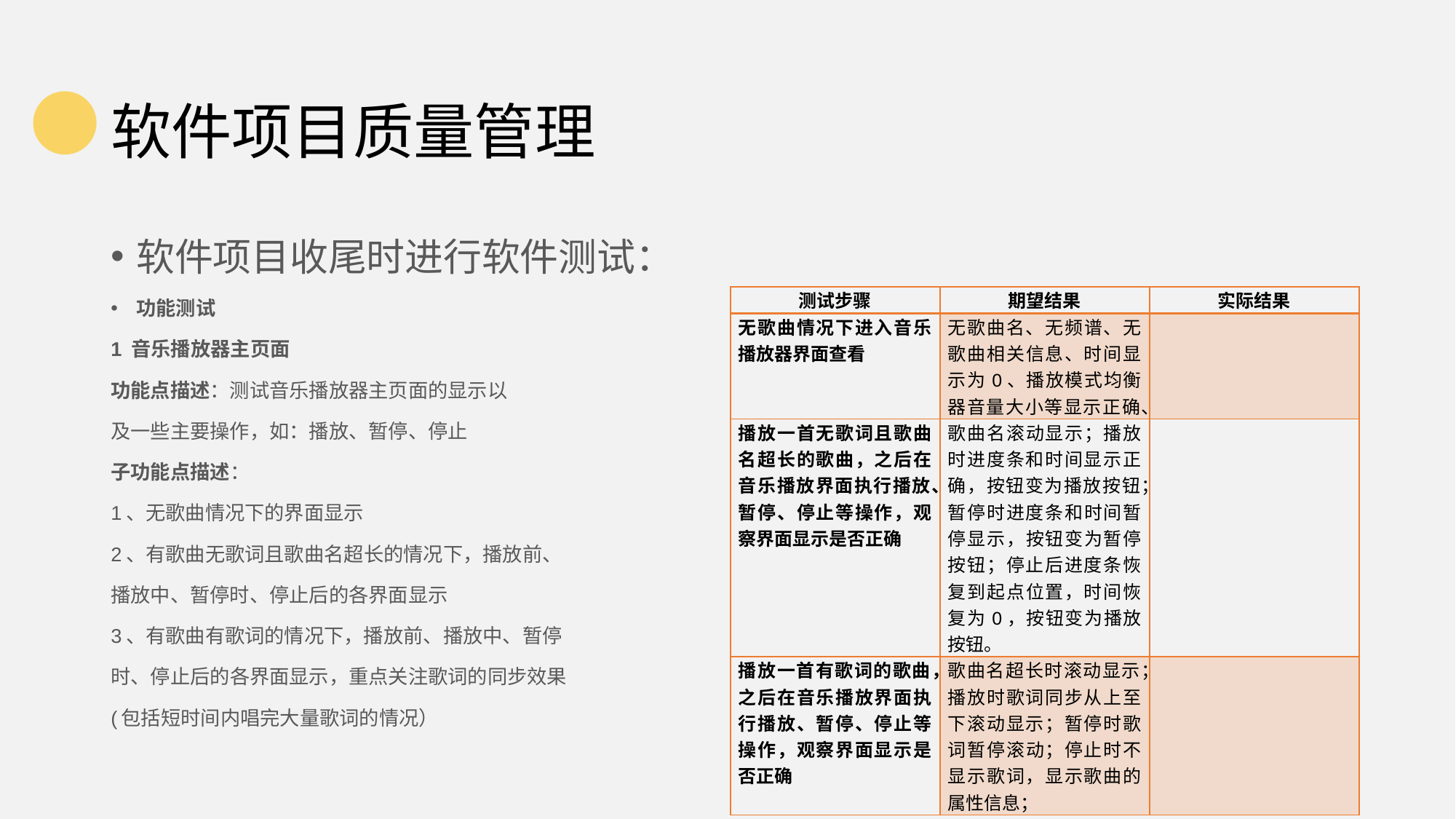

# 软件项目质量管理
软件项目收尾时进行软件测试：
功能测试
1 音乐播放器主页面
功能点描述：测试音乐播放器主页面的显示以
及一些主要操作，如：播放、暂停、停止
子功能点描述：
1、无歌曲情况下的界面显示
2、有歌曲无歌词且歌曲名超长的情况下，播放前、
播放中、暂停时、停止后的各界面显示
3、有歌曲有歌词的情况下，播放前、播放中、暂停
时、停止后的各界面显示，重点关注歌词的同步效果
(包括短时间内唱完大量歌词的情况）

| 测试步骤 | 期望结果 | 实际结果 |
| --- | --- | --- |
| 无歌曲情况下进入音乐播放器界面查看 | 无歌曲名、无频谱、无歌曲相关信息、时间显示为0、播放模式均衡器音量大小等显示正确、 |  |
| 播放一首无歌词且歌曲名超长的歌曲，之后在音乐播放界面执行播放、暂停、停止等操作，观察界面显示是否正确 | 歌曲名滚动显示；播放时进度条和时间显示正确，按钮变为播放按钮；暂停时进度条和时间暂停显示，按钮变为暂停按钮；停止后进度条恢复到起点位置，时间恢复为0，按钮变为播放按钮。 |  |
| 播放一首有歌词的歌曲，之后在音乐播放界面执行播放、暂停、停止等操作，观察界面显示是否正确 | 歌曲名超长时滚动显示；播放时歌词同步从上至下滚动显示；暂停时歌词暂停滚动；停止时不显示歌词，显示歌曲的属性信息； |  |